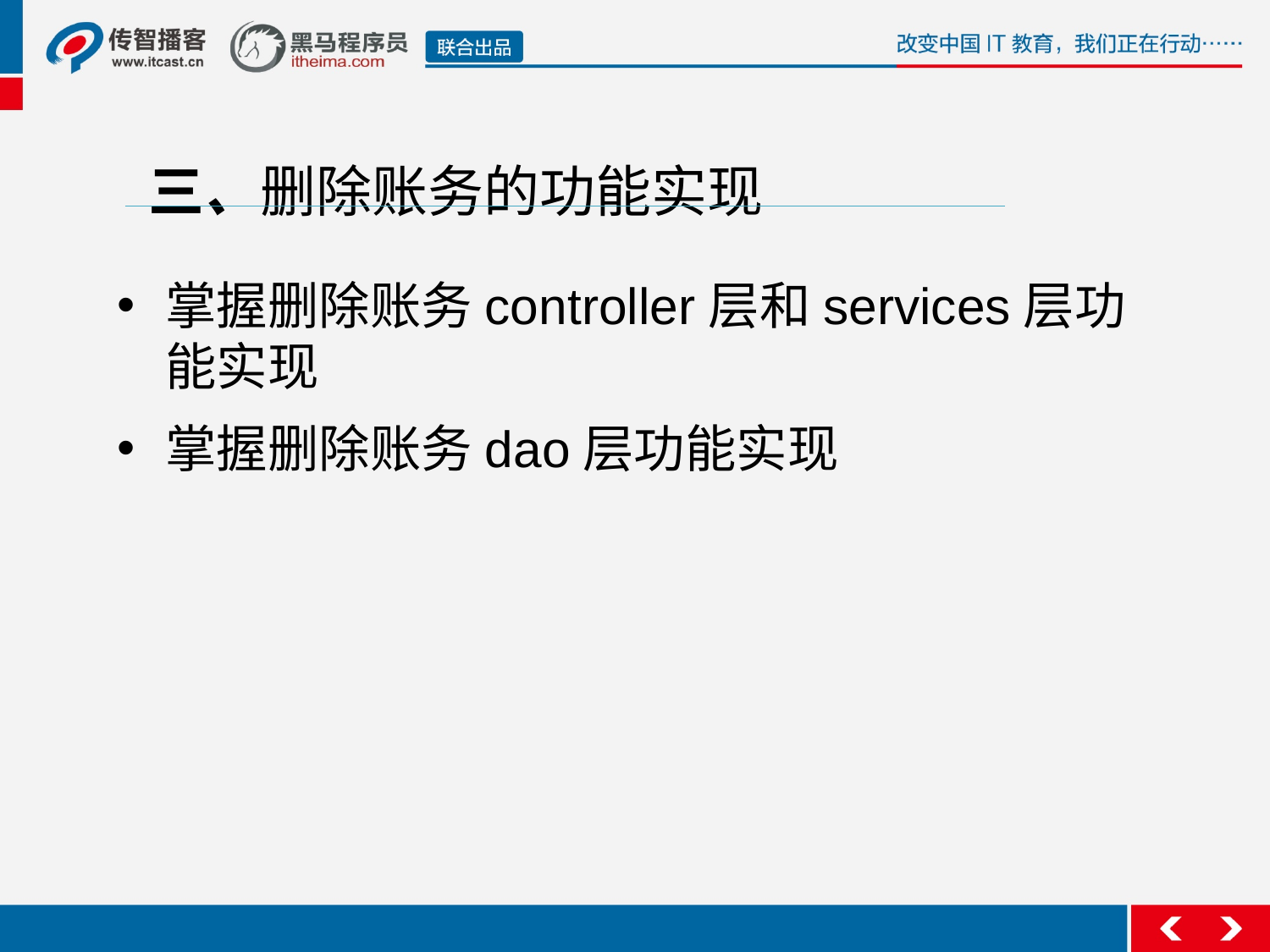

三、删除账务的功能实现
掌握删除账务controller层和services层功能实现
掌握删除账务dao层功能实现